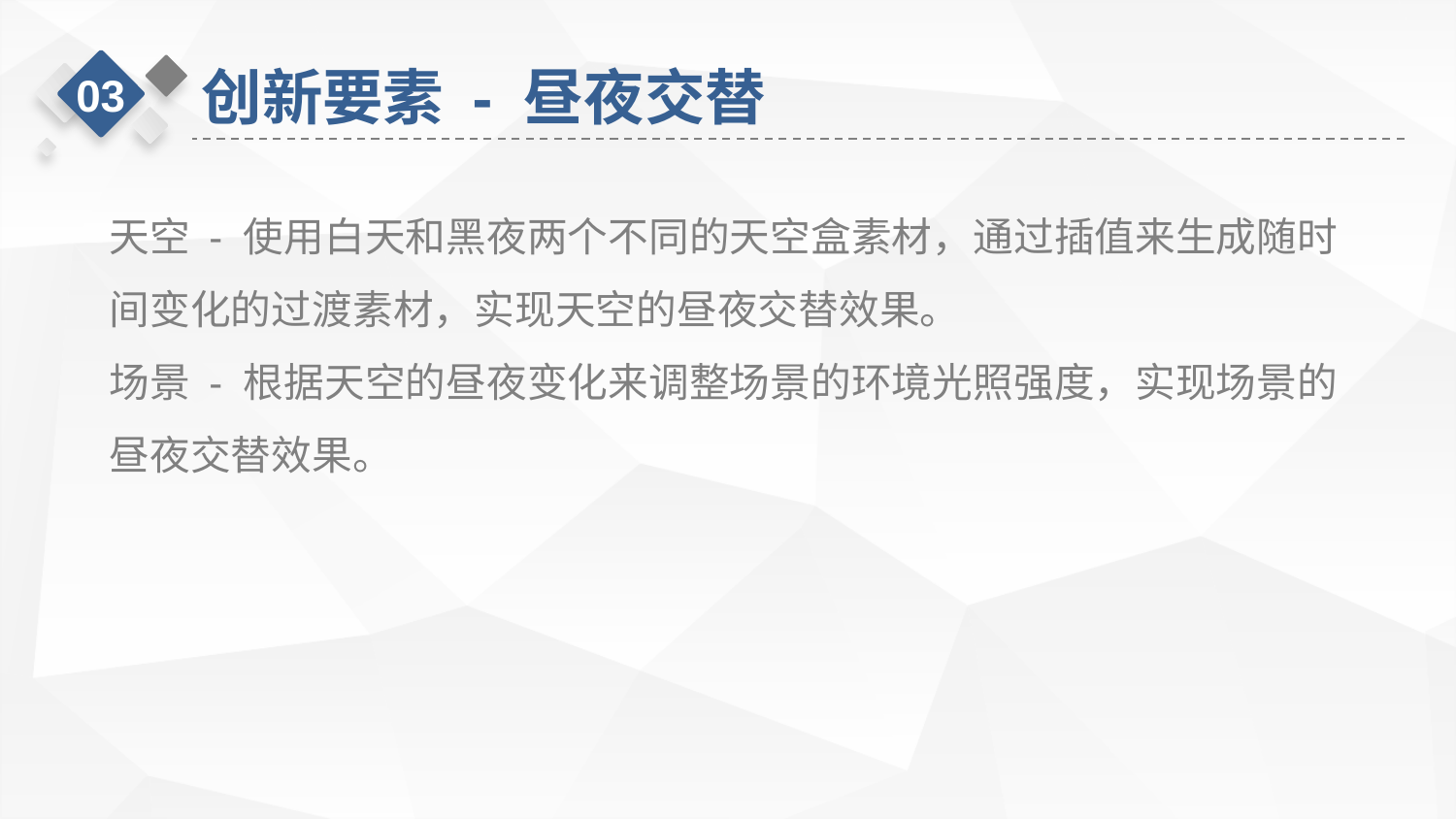

创新要素 - 昼夜交替

03

天空 - 使用白天和黑夜两个不同的天空盒素材，通过插值来生成随时间变化的过渡素材，实现天空的昼夜交替效果。
场景 - 根据天空的昼夜变化来调整场景的环境光照强度，实现场景的昼夜交替效果。